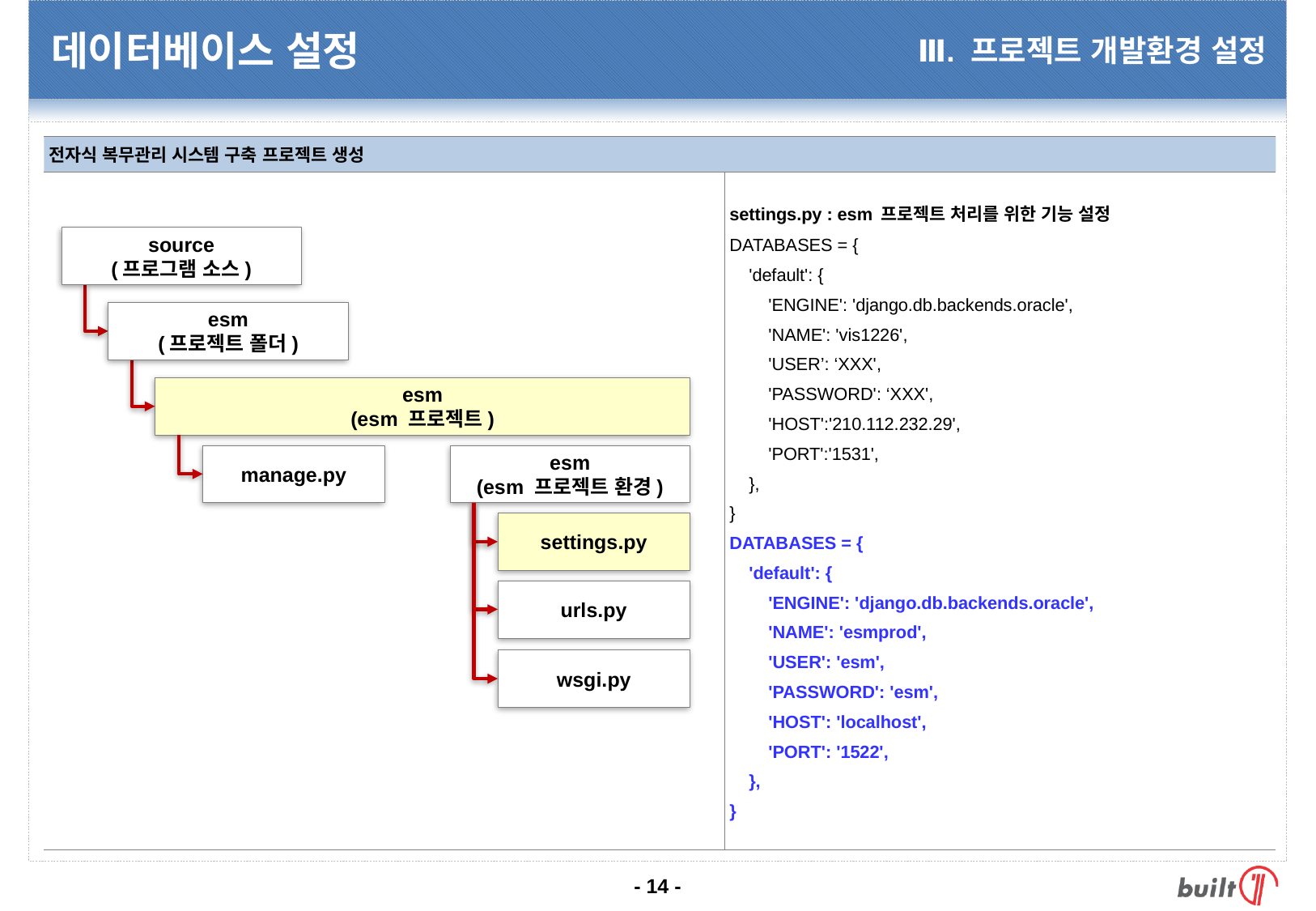

# 데이터베이스 설정
Ⅲ. 프로젝트 개발환경 설정
| 전자식 복무관리 시스템 구축 프로젝트 생성 |  |
| --- | --- |
|  | settings.py : esm 프로젝트 처리를 위한 기능 설정 DATABASES = { 'default': { 'ENGINE': 'django.db.backends.oracle', 'NAME': 'vis1226', 'USER’: ‘XXX', 'PASSWORD': ‘XXX', 'HOST':'210.112.232.29', 'PORT':'1531', }, } DATABASES = { 'default': { 'ENGINE': 'django.db.backends.oracle', 'NAME': 'esmprod', 'USER': 'esm', 'PASSWORD': 'esm', 'HOST': 'localhost', 'PORT': '1522', }, } |
source
(프로그램 소스)

esm
(프로젝트 폴더)

esm
(esm 프로젝트)

manage.py
esm
(esm 프로젝트 환경)

settings.py
urls.py
wsgi.py